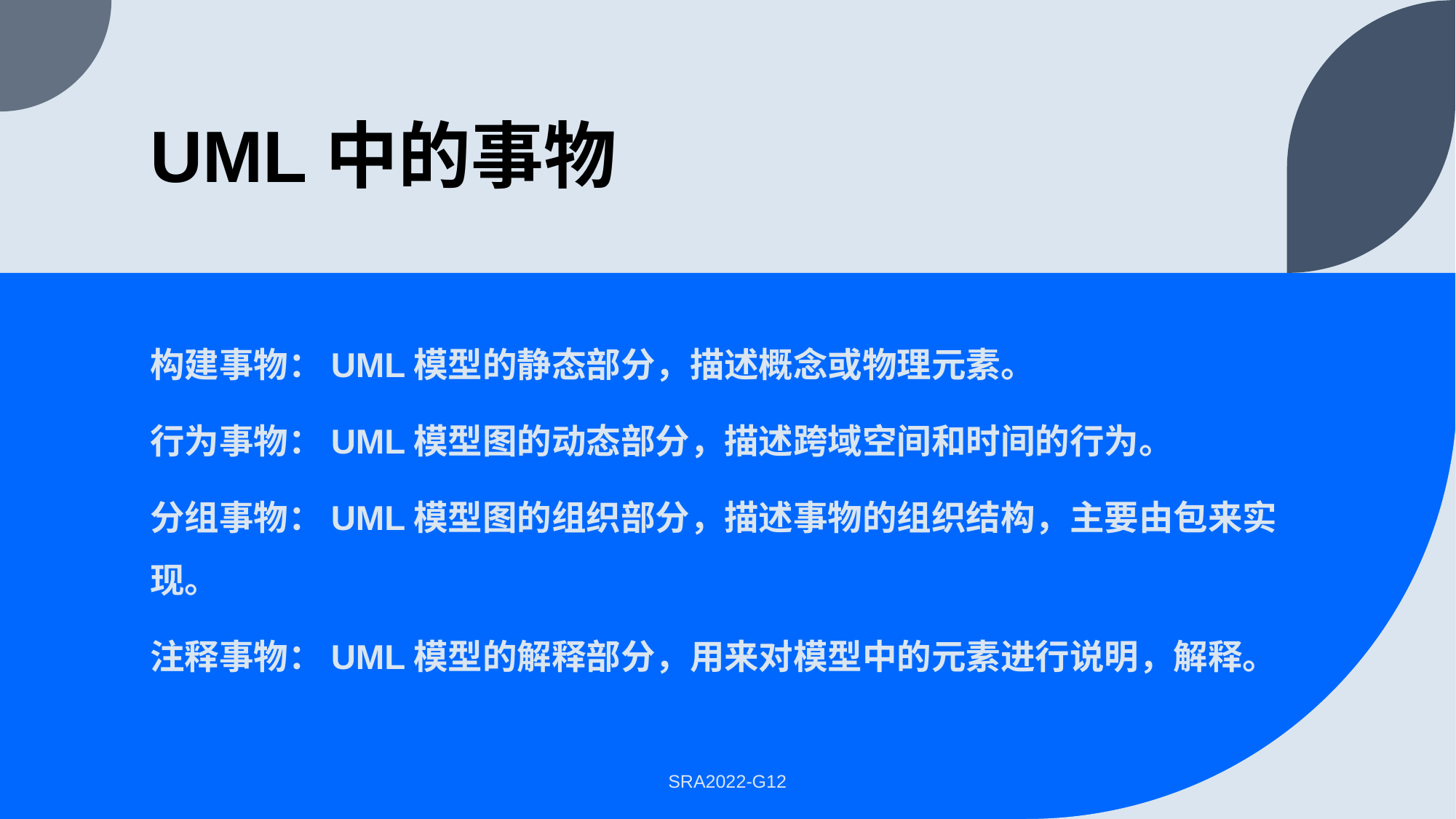

# UML中的事物
构建事物：UML模型的静态部分，描述概念或物理元素。
行为事物：UML模型图的动态部分，描述跨域空间和时间的行为。
分组事物：UML模型图的组织部分，描述事物的组织结构，主要由包来实现。
注释事物：UML模型的解释部分，用来对模型中的元素进行说明，解释。

SRA2022-G12
12